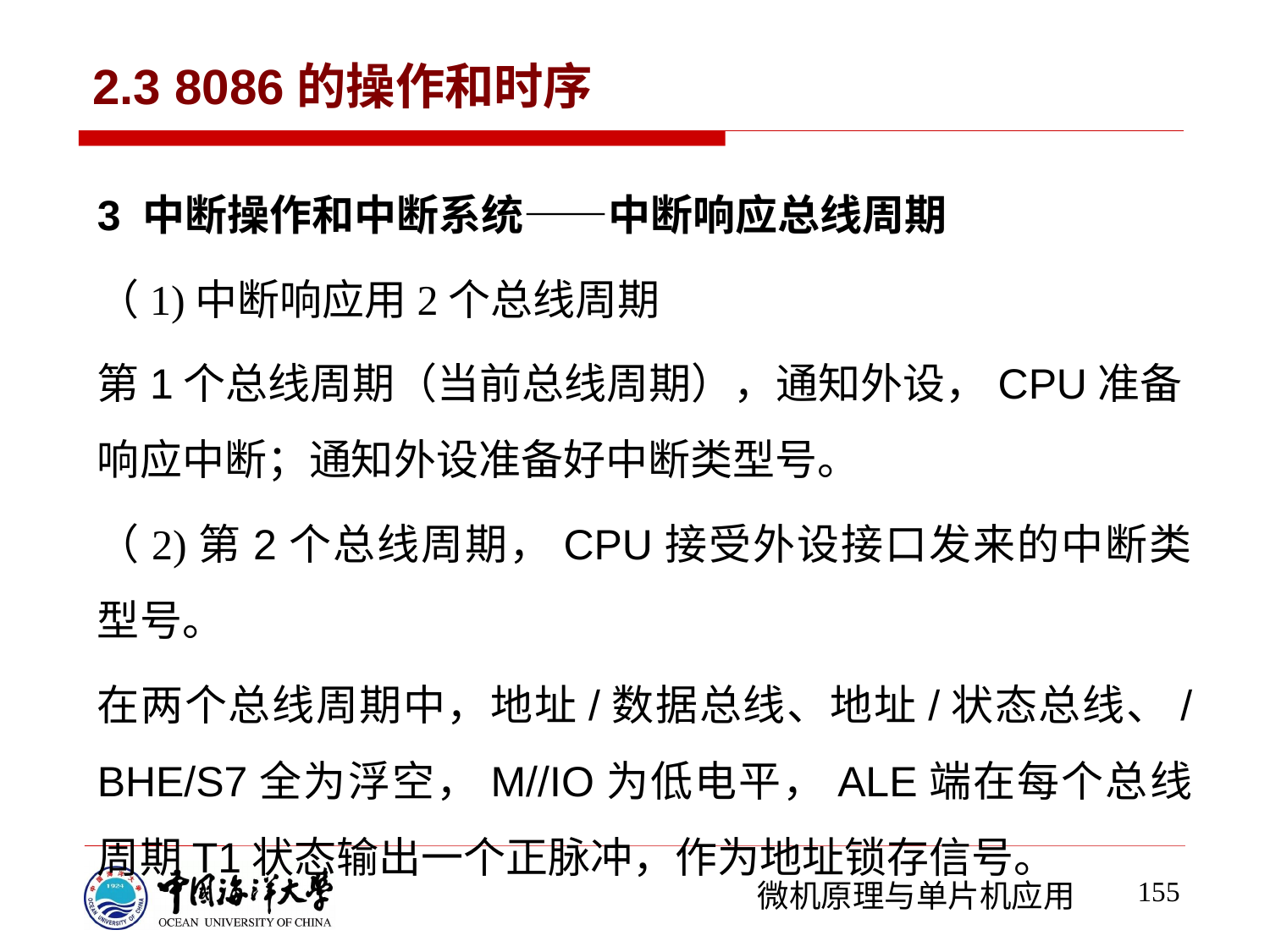

# 2.3 8086的操作和时序
3 中断操作和中断系统——中断响应总线周期
（1)中断响应用2个总线周期
第1个总线周期（当前总线周期），通知外设，CPU准备响应中断；通知外设准备好中断类型号。
（2)第2个总线周期，CPU接受外设接口发来的中断类型号。
在两个总线周期中，地址/数据总线、地址/状态总线、/BHE/S7全为浮空，M//IO为低电平，ALE端在每个总线周期T1状态输出一个正脉冲，作为地址锁存信号。

155